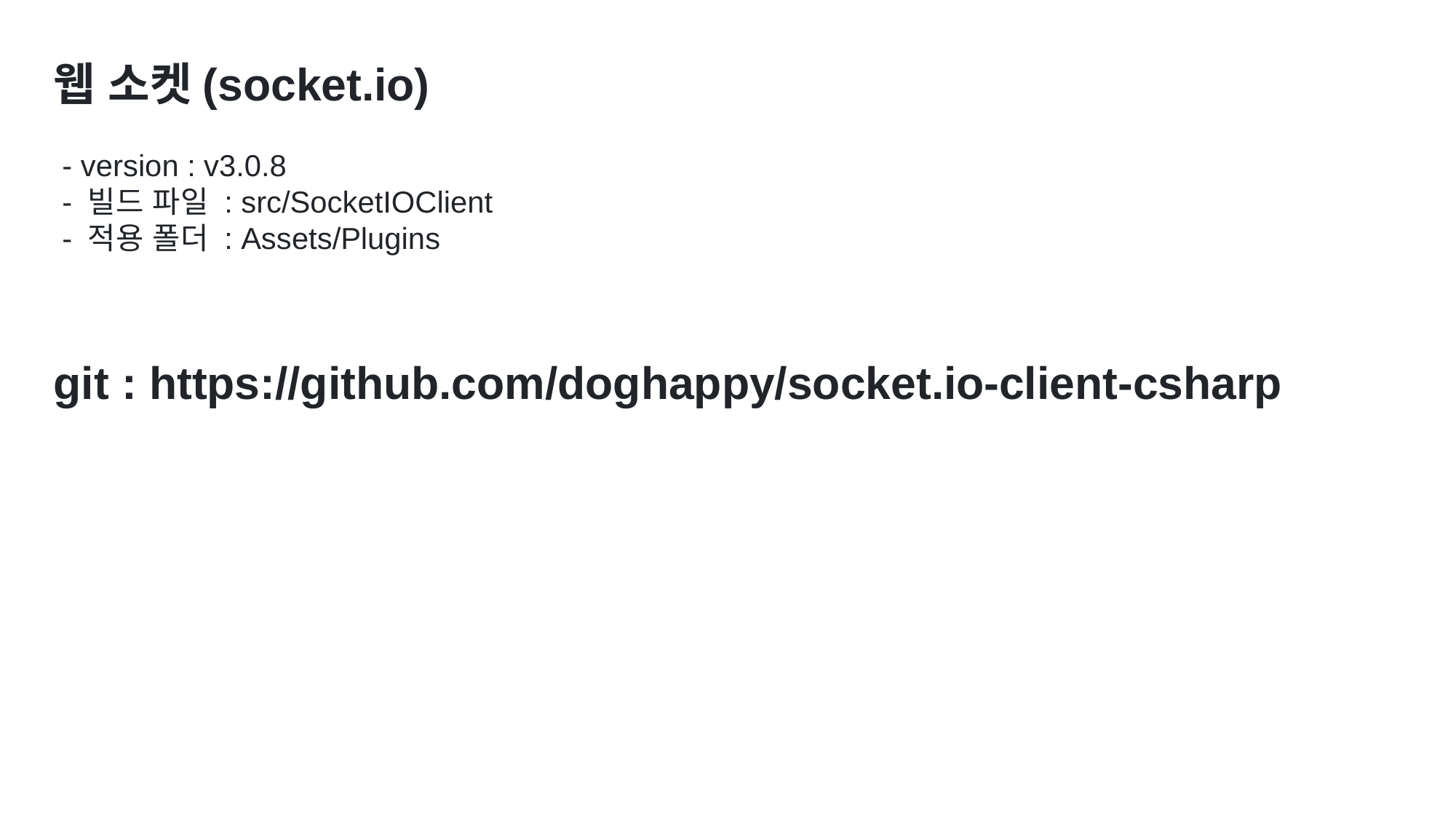

웹 소켓(socket.io)

 - version : v3.0.8
 - 빌드 파일 : src/SocketIOClient
 - 적용 폴더 : Assets/Plugins

git : https://github.com/doghappy/socket.io-client-csharp